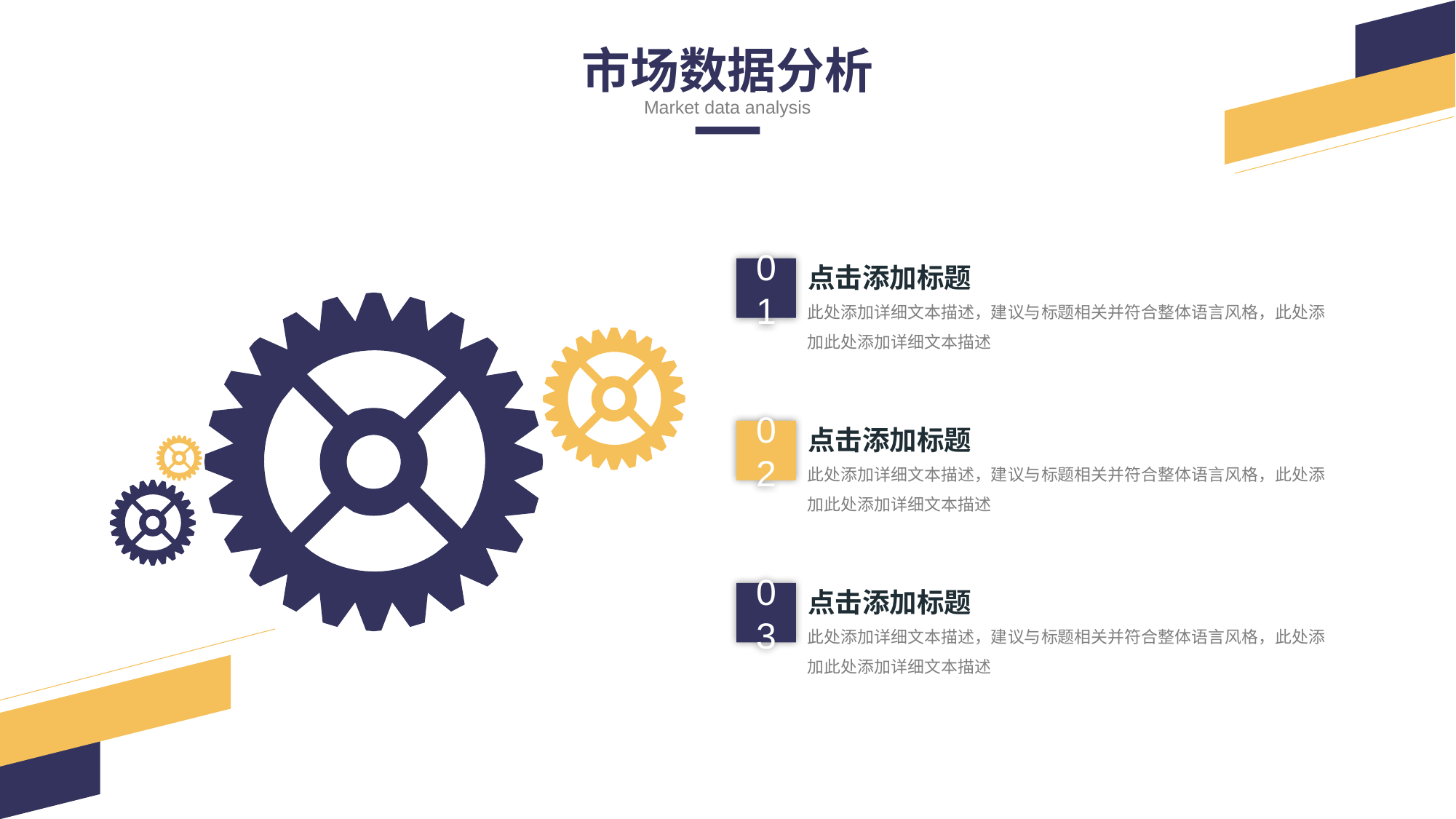

市场数据分析

Market data analysis

点击添加标题
01
此处添加详细文本描述，建议与标题相关并符合整体语言风格，此处添加此处添加详细文本描述

点击添加标题
02
此处添加详细文本描述，建议与标题相关并符合整体语言风格，此处添加此处添加详细文本描述
点击添加标题
03
此处添加详细文本描述，建议与标题相关并符合整体语言风格，此处添加此处添加详细文本描述